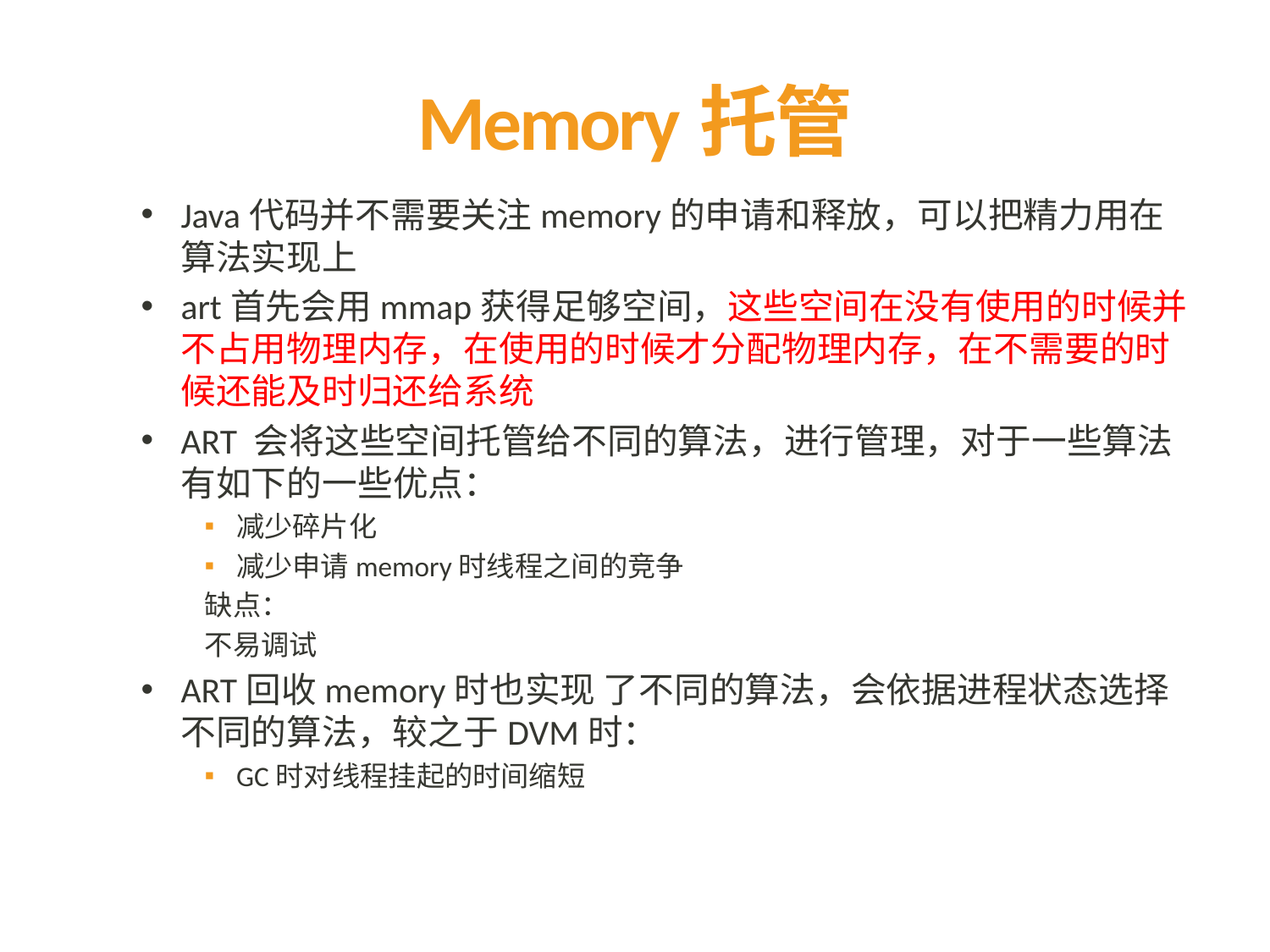

# Memory托管
Java代码并不需要关注memory的申请和释放，可以把精力用在算法实现上
art首先会用mmap获得足够空间，这些空间在没有使用的时候并不占用物理内存，在使用的时候才分配物理内存，在不需要的时候还能及时归还给系统
ART 会将这些空间托管给不同的算法，进行管理，对于一些算法有如下的一些优点：
减少碎片化
减少申请memory时线程之间的竞争
缺点：
不易调试
ART回收memory时也实现 了不同的算法，会依据进程状态选择不同的算法，较之于DVM时：
GC时对线程挂起的时间缩短